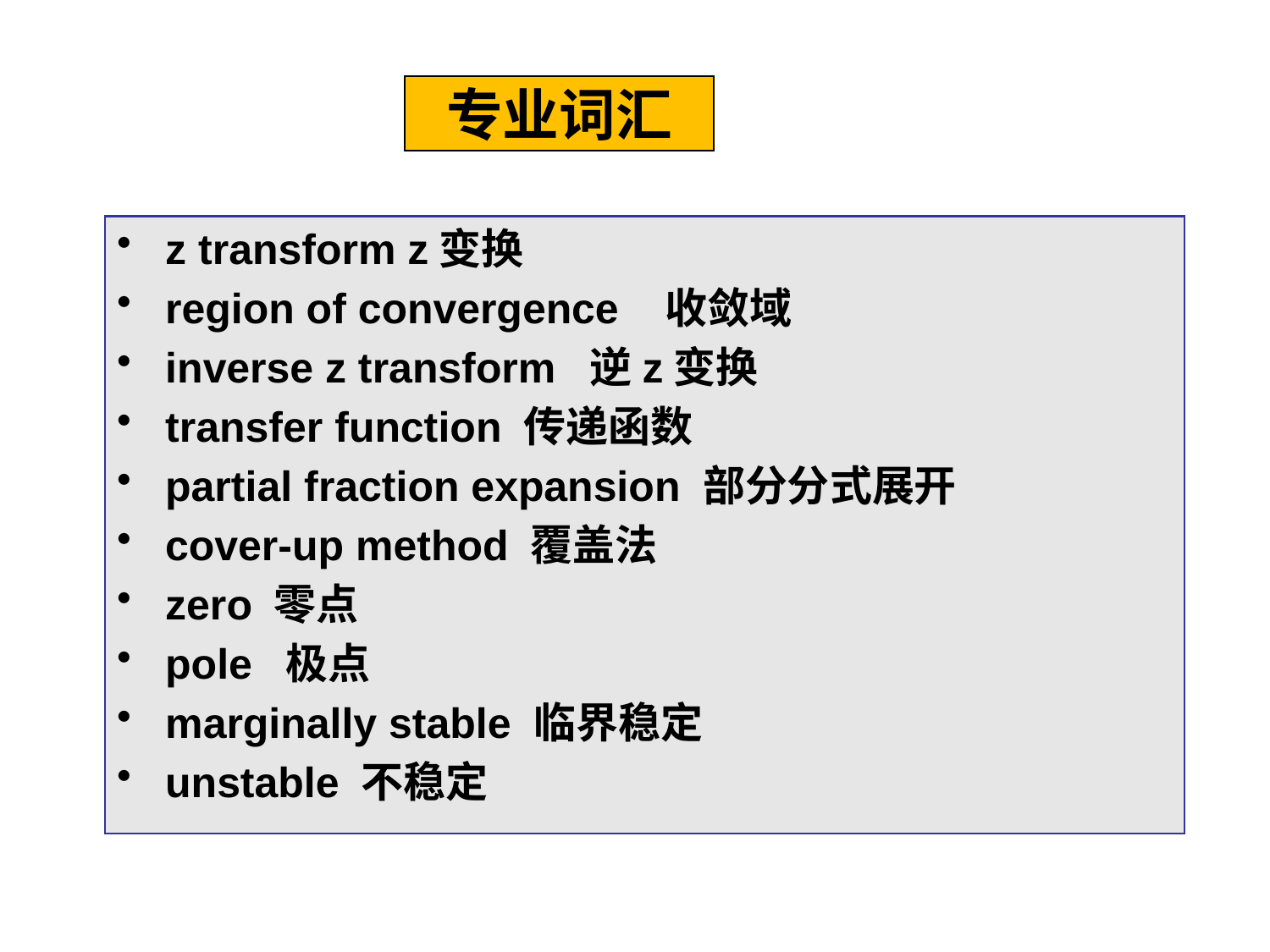

# 专业词汇
z transform z变换
region of convergence   收敛域
inverse z transform  逆z变换
transfer function 传递函数
partial fraction expansion 部分分式展开
cover-up method 覆盖法
zero 零点
pole  极点
marginally stable 临界稳定
unstable 不稳定